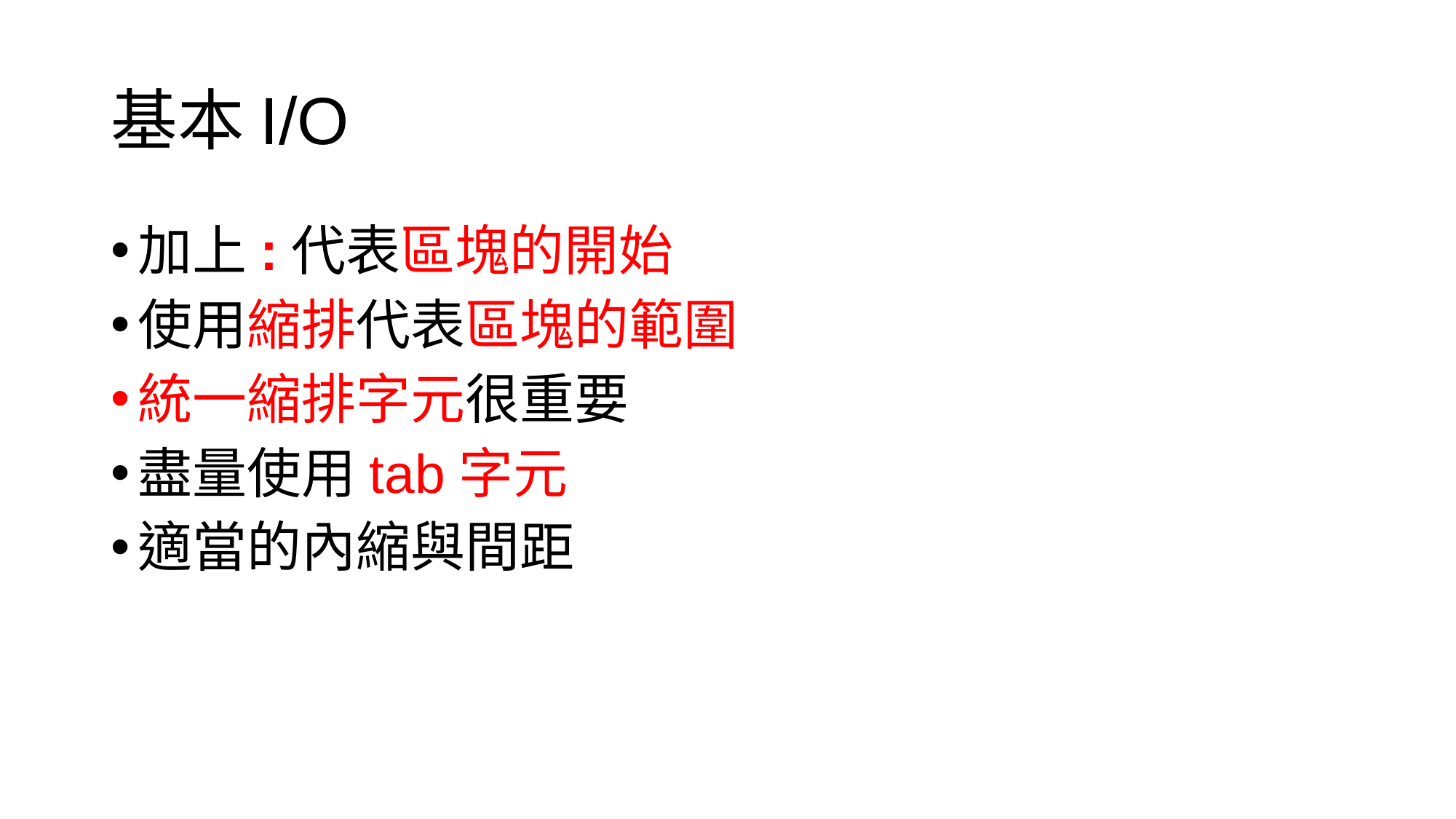

# 基本I/O
加上:代表區塊的開始
使用縮排代表區塊的範圍
統一縮排字元很重要
盡量使用tab字元
適當的內縮與間距